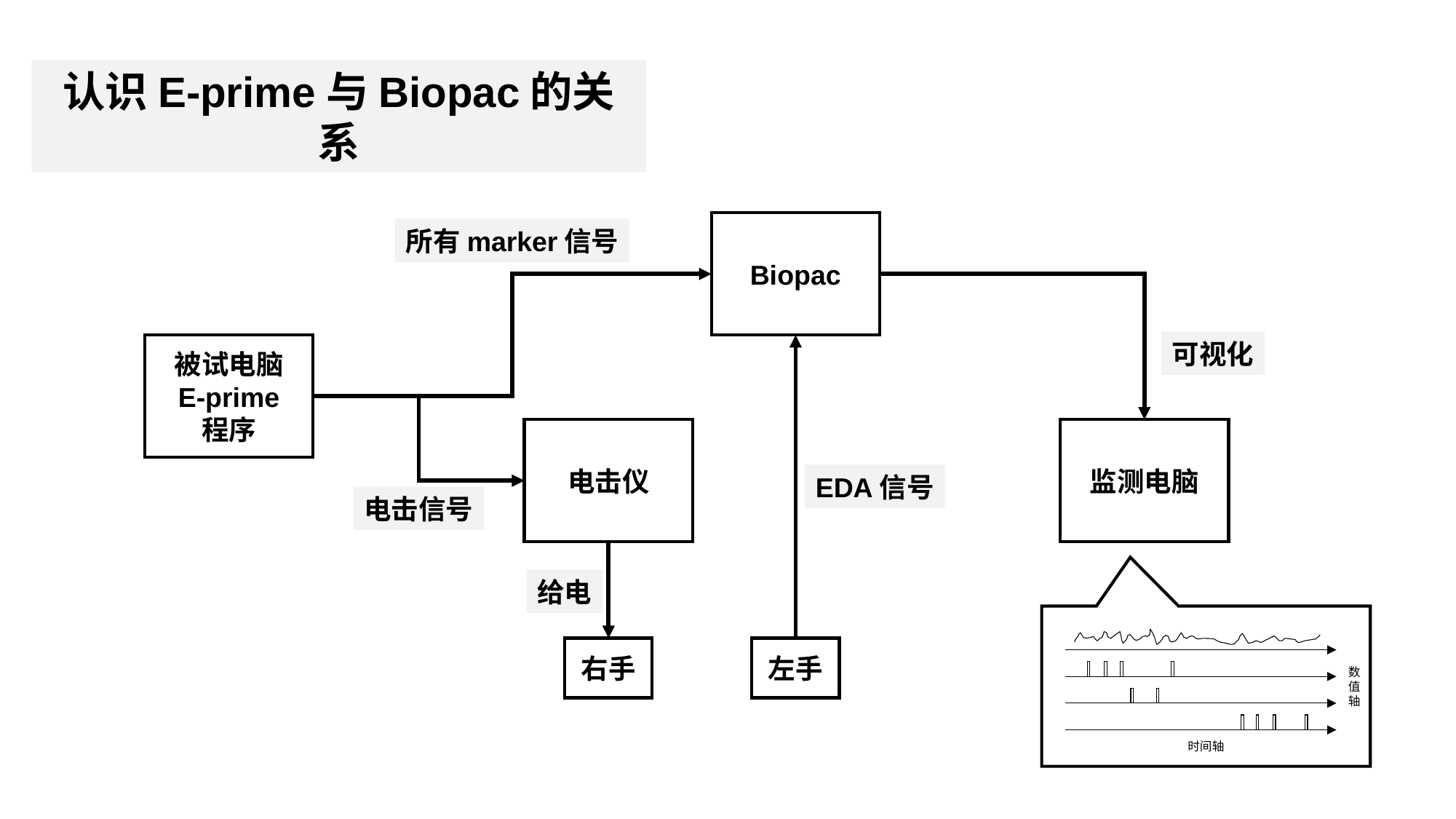

认识E-prime与Biopac的关系
Biopac
所有marker信号
可视化
被试电脑
E-prime
程序
电击仪
监测电脑
EDA信号
电击信号
给电

右手
左手
数值轴
时间轴